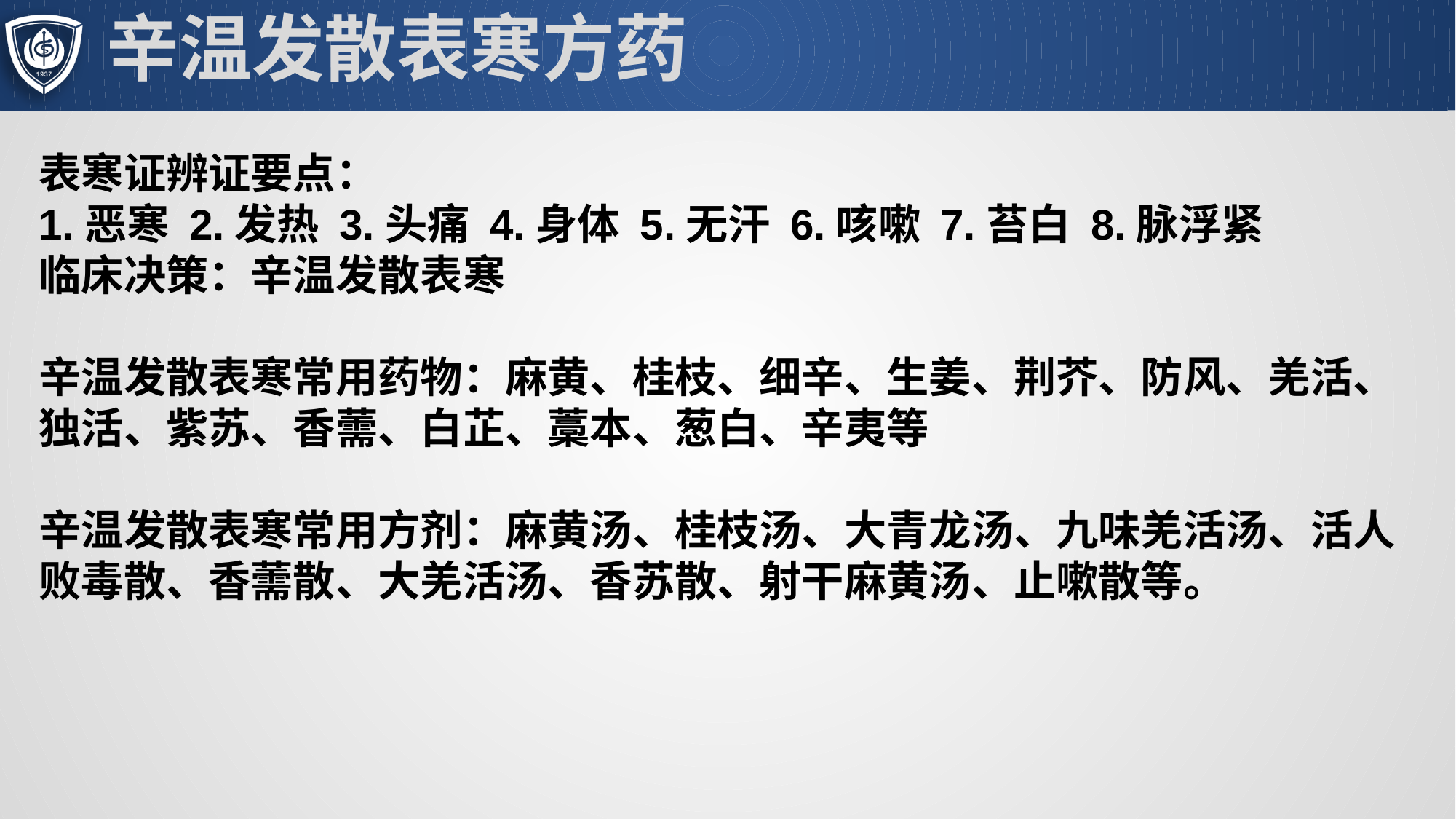

# 辛温发散表寒方药
表寒证辨证要点：
1.恶寒 2.发热 3.头痛 4.身体 5.无汗 6.咳嗽 7.苔白 8.脉浮紧
临床决策：辛温发散表寒

辛温发散表寒常用药物：麻黄、桂枝、细辛、生姜、荆芥、防风、羌活、独活、紫苏、香薷、白芷、藁本、葱白、辛夷等

辛温发散表寒常用方剂：麻黄汤、桂枝汤、大青龙汤、九味羌活汤、活人败毒散、香薷散、大羌活汤、香苏散、射干麻黄汤、止嗽散等。